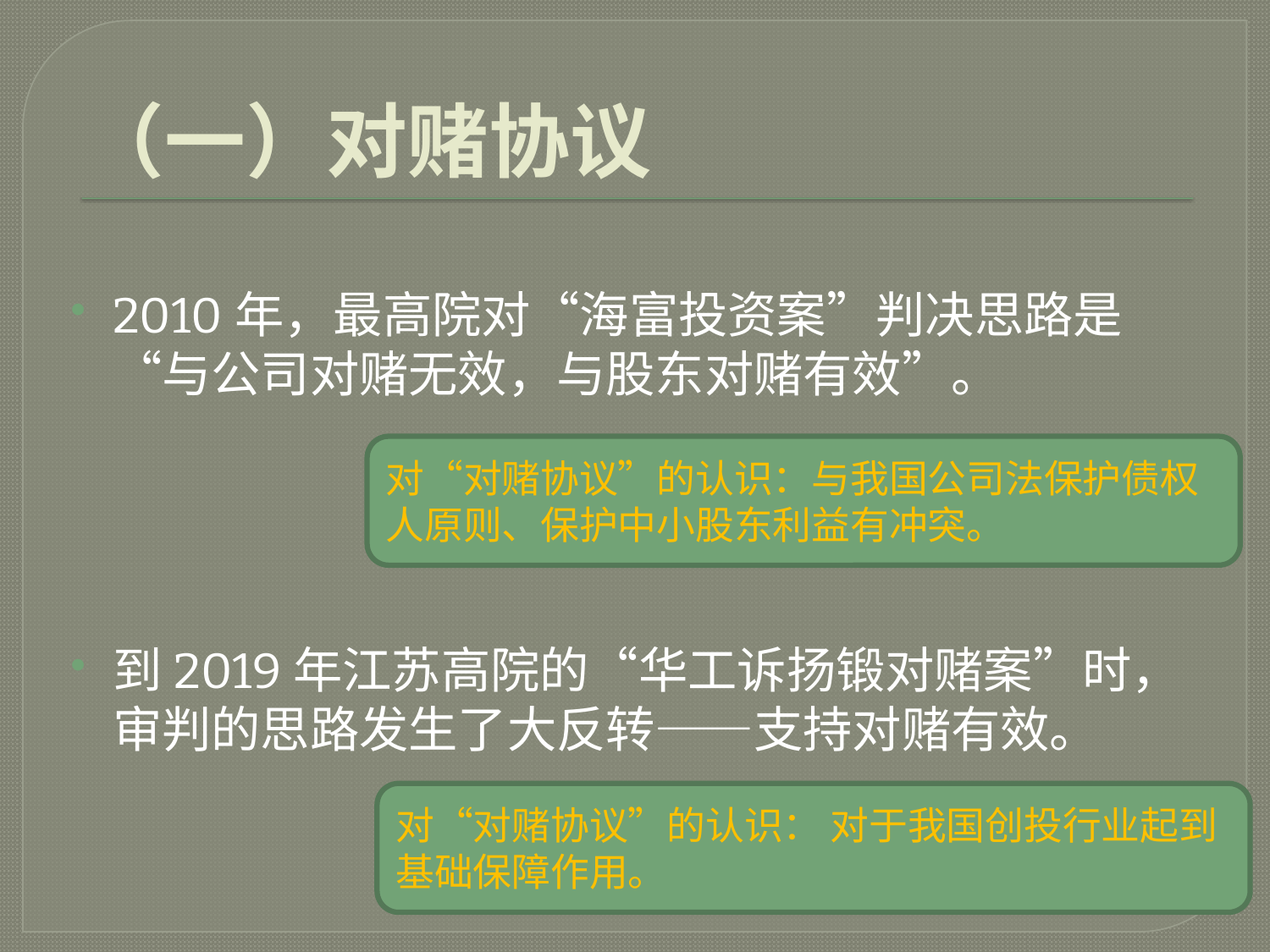

# （一）对赌协议
2010年，最高院对“海富投资案”判决思路是“与公司对赌无效，与股东对赌有效”。

到2019年江苏高院的“华工诉扬锻对赌案”时，审判的思路发生了大反转——支持对赌有效。

对“对赌协议”的认识：与我国公司法保护债权人原则、保护中小股东利益有冲突。
对“对赌协议”的认识： 对于我国创投行业起到基础保障作用。